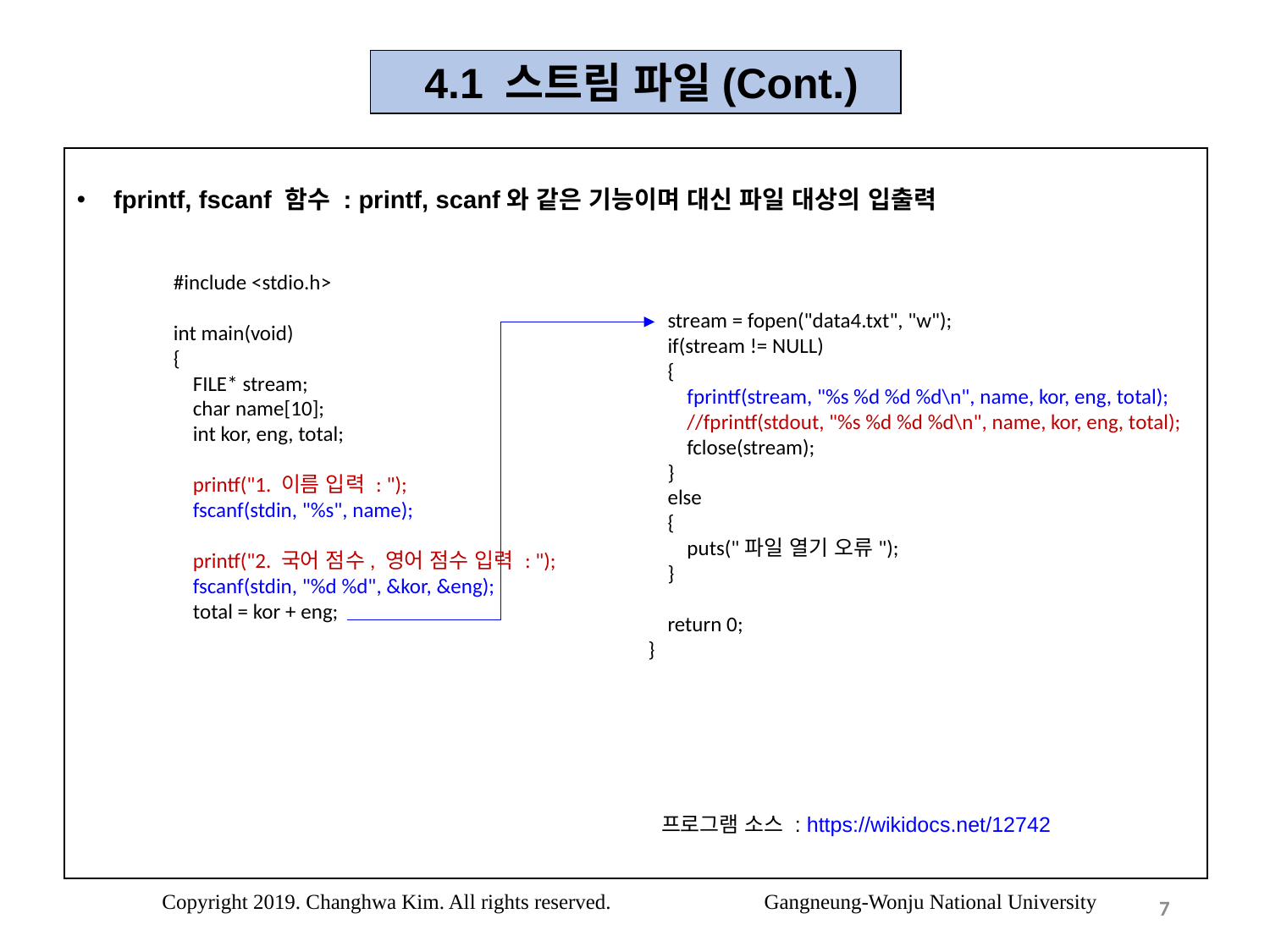

4.1 스트림 파일(Cont.)

fprintf, fscanf 함수 : printf, scanf와 같은 기능이며 대신 파일 대상의 입출력

#include <stdio.h>

int main(void)
{
    FILE* stream;
    char name[10];
    int kor, eng, total;

    printf("1. 이름 입력 : ");
    fscanf(stdin, "%s", name);

    printf("2. 국어 점수, 영어 점수 입력 : ");
    fscanf(stdin, "%d %d", &kor, &eng);
    total = kor + eng;

    stream = fopen("data4.txt", "w");
    if(stream != NULL)
    {
        fprintf(stream, "%s %d %d %d\n", name, kor, eng, total);
        //fprintf(stdout, "%s %d %d %d\n", name, kor, eng, total);
        fclose(stream);
    }
    else
    {
        puts("파일 열기 오류");
    }

    return 0;
}
프로그램 소스 : https://wikidocs.net/12742
Copyright 2019. Changhwa Kim. All rights reserved.                             Gangneung-Wonju National University
7